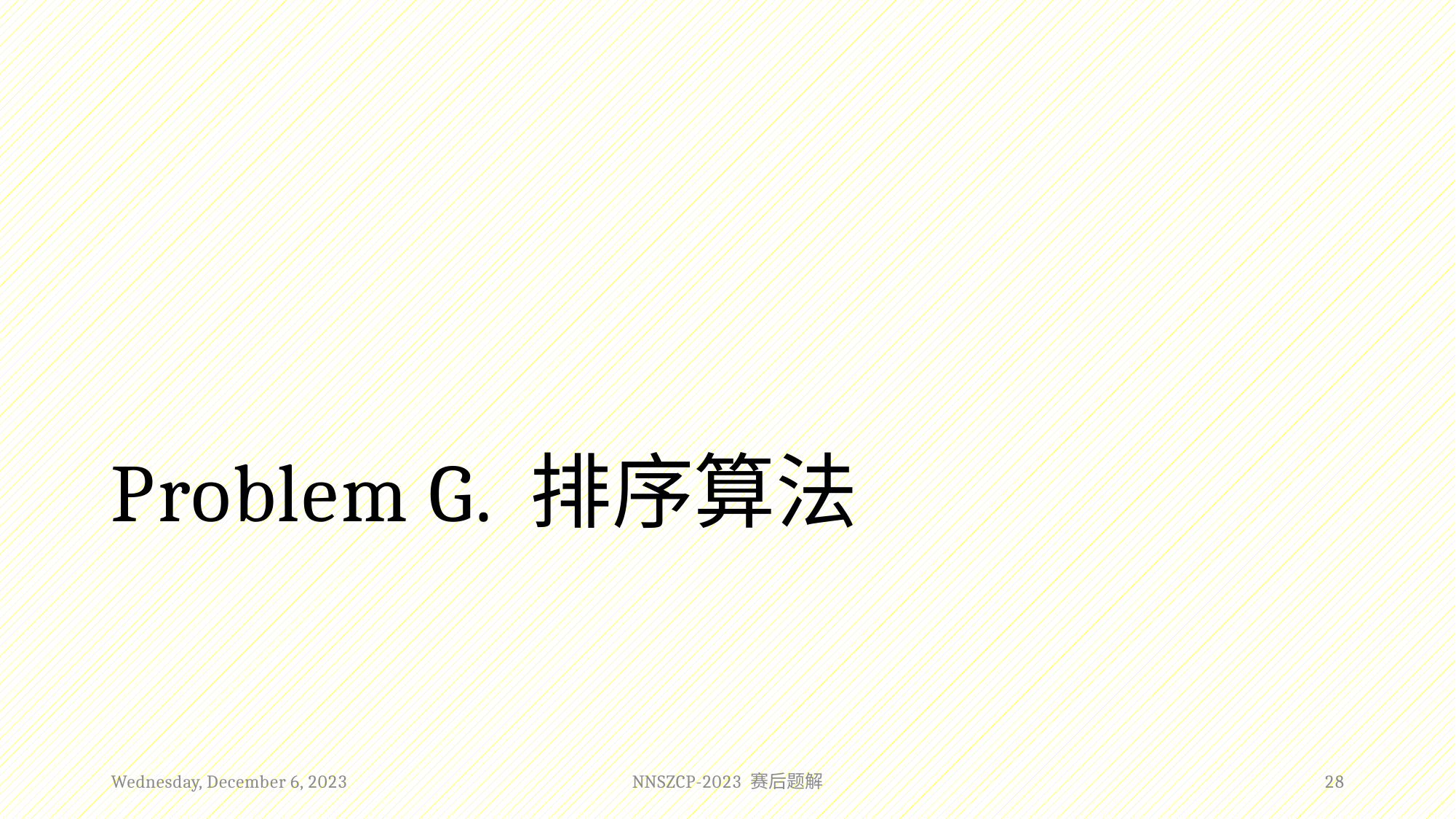

# Problem G. 排序算法
Wednesday, December 6, 2023
NNSZCP-2023 赛后题解
28